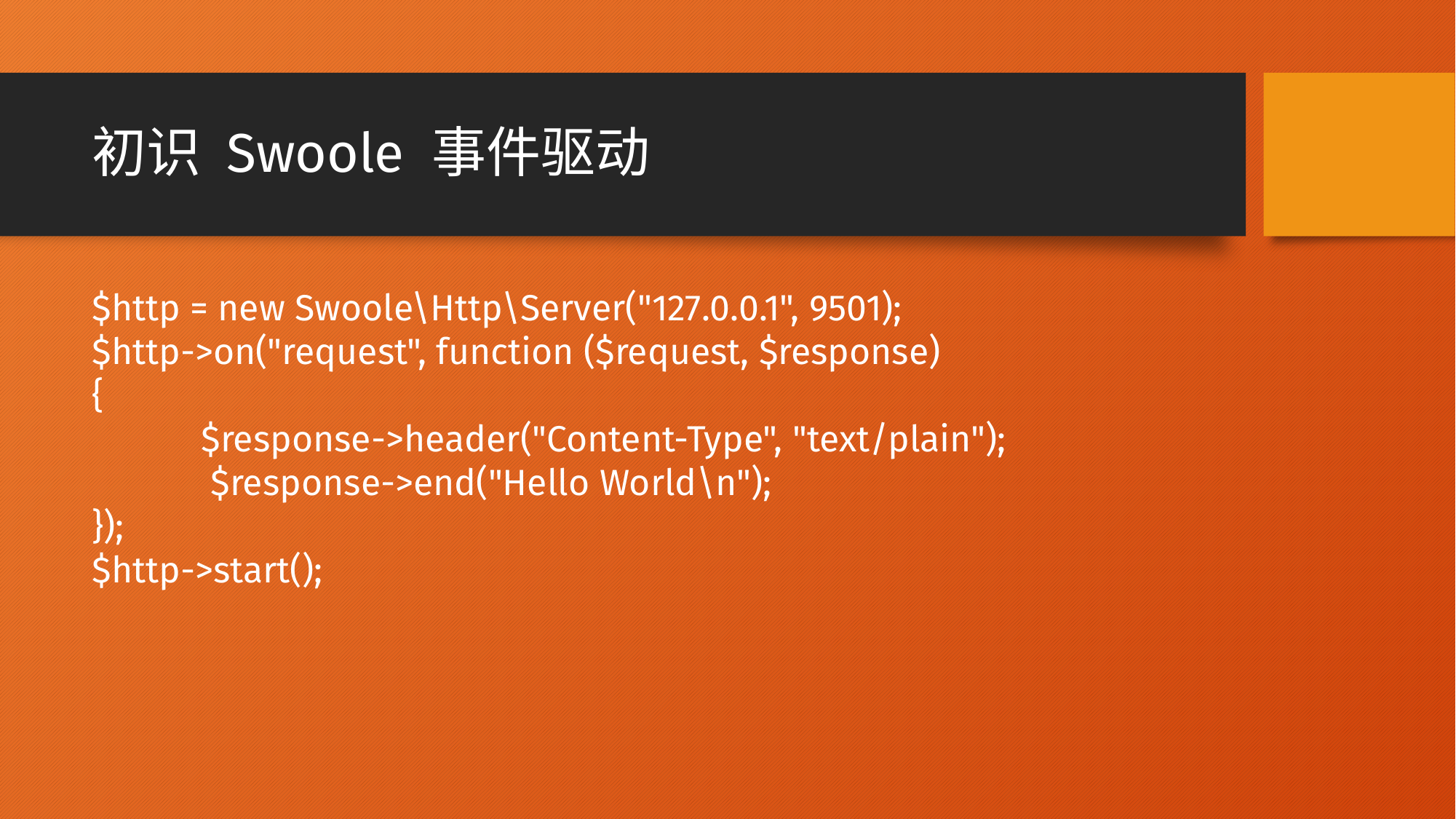

# 初识 Swoole 事件驱动
$http = new Swoole\Http\Server("127.0.0.1", 9501);
$http->on("request", function ($request, $response)
{
	$response->header("Content-Type", "text/plain");
	 $response->end("Hello World\n");
});
$http->start();